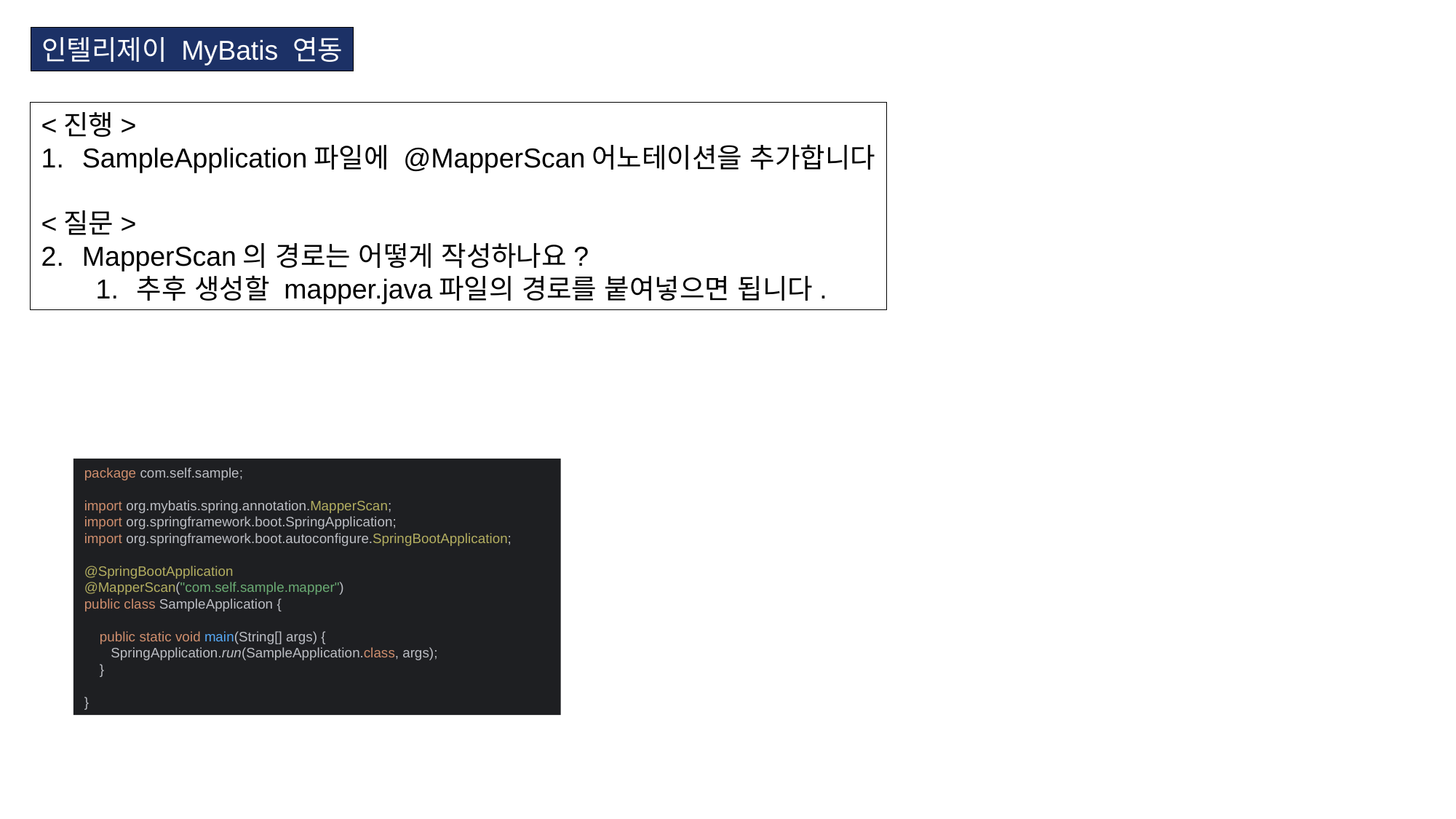

인텔리제이 MyBatis 연동
<진행>
SampleApplication파일에 @MapperScan어노테이션을 추가합니다

<질문>
MapperScan의 경로는 어떻게 작성하나요?
추후 생성할 mapper.java파일의 경로를 붙여넣으면 됩니다.
package com.self.sample;
import org.mybatis.spring.annotation.MapperScan;
import org.springframework.boot.SpringApplication;
import org.springframework.boot.autoconfigure.SpringBootApplication;
@SpringBootApplication
@MapperScan("com.self.sample.mapper")
public class SampleApplication {
    public static void main(String[] args) {
       SpringApplication.run(SampleApplication.class, args);
    }
}